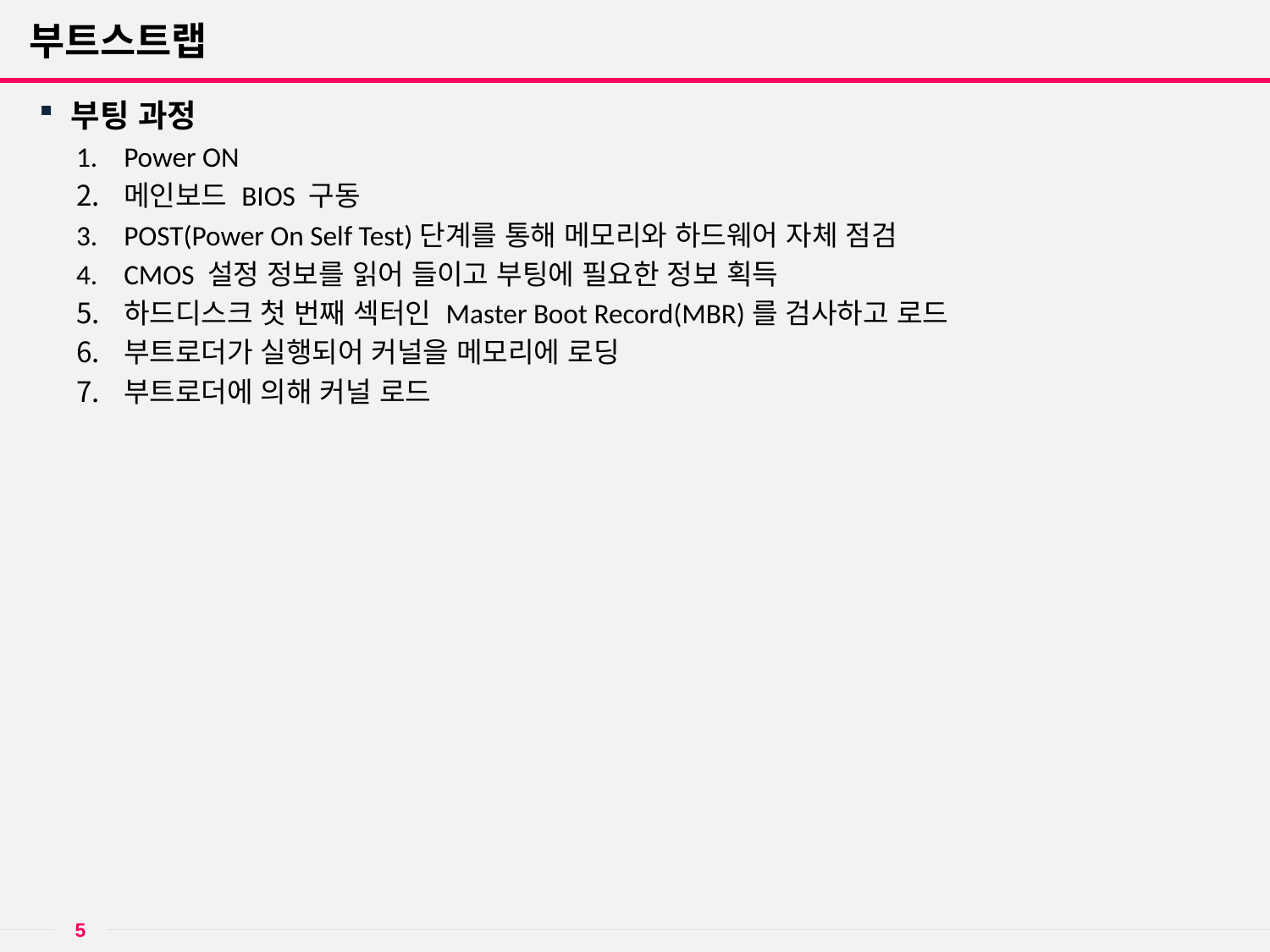

# 부트스트랩
부팅 과정
Power ON
메인보드 BIOS 구동
POST(Power On Self Test)단계를 통해 메모리와 하드웨어 자체 점검
CMOS 설정 정보를 읽어 들이고 부팅에 필요한 정보 획득
하드디스크 첫 번째 섹터인 Master Boot Record(MBR)를 검사하고 로드
부트로더가 실행되어 커널을 메모리에 로딩
부트로더에 의해 커널 로드